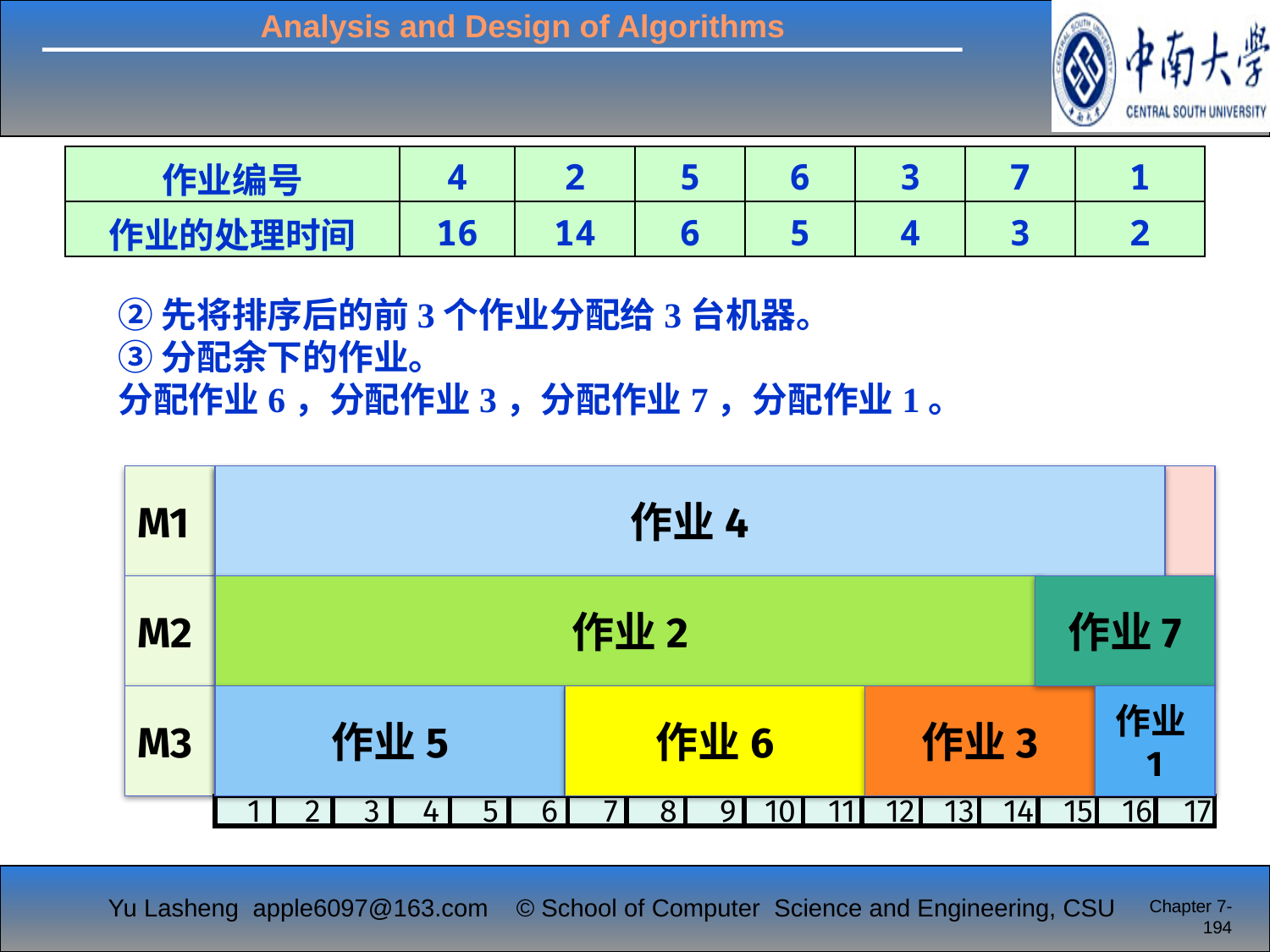

| 作业编号 | 4 | 2 | 5 | 6 | 3 | 7 | 1 |
| --- | --- | --- | --- | --- | --- | --- | --- |
| 作业的处理时间 | 16 | 14 | 6 | 5 | 4 | 3 | 2 |
　　② 先将排序后的前3个作业分配给3台机器。
　　③ 分配余下的作业。
　　分配作业6，分配作业3，分配作业7，分配作业1。
M1

作业4
M2

作业2
作业7
M3

作业5
作业6
作业3
作业1
| 1 | 2 | 3 | 4 | 5 | 6 | 7 | 8 | 9 | 10 | 11 | 12 | 13 | 14 | 15 | 16 | 17 |
| --- | --- | --- | --- | --- | --- | --- | --- | --- | --- | --- | --- | --- | --- | --- | --- | --- |
|  |  |  |  |  |  |  |  |  |  |  |  |  |  |  |  |  |
| --- | --- | --- | --- | --- | --- | --- | --- | --- | --- | --- | --- | --- | --- | --- | --- | --- |
Chapter 7-194